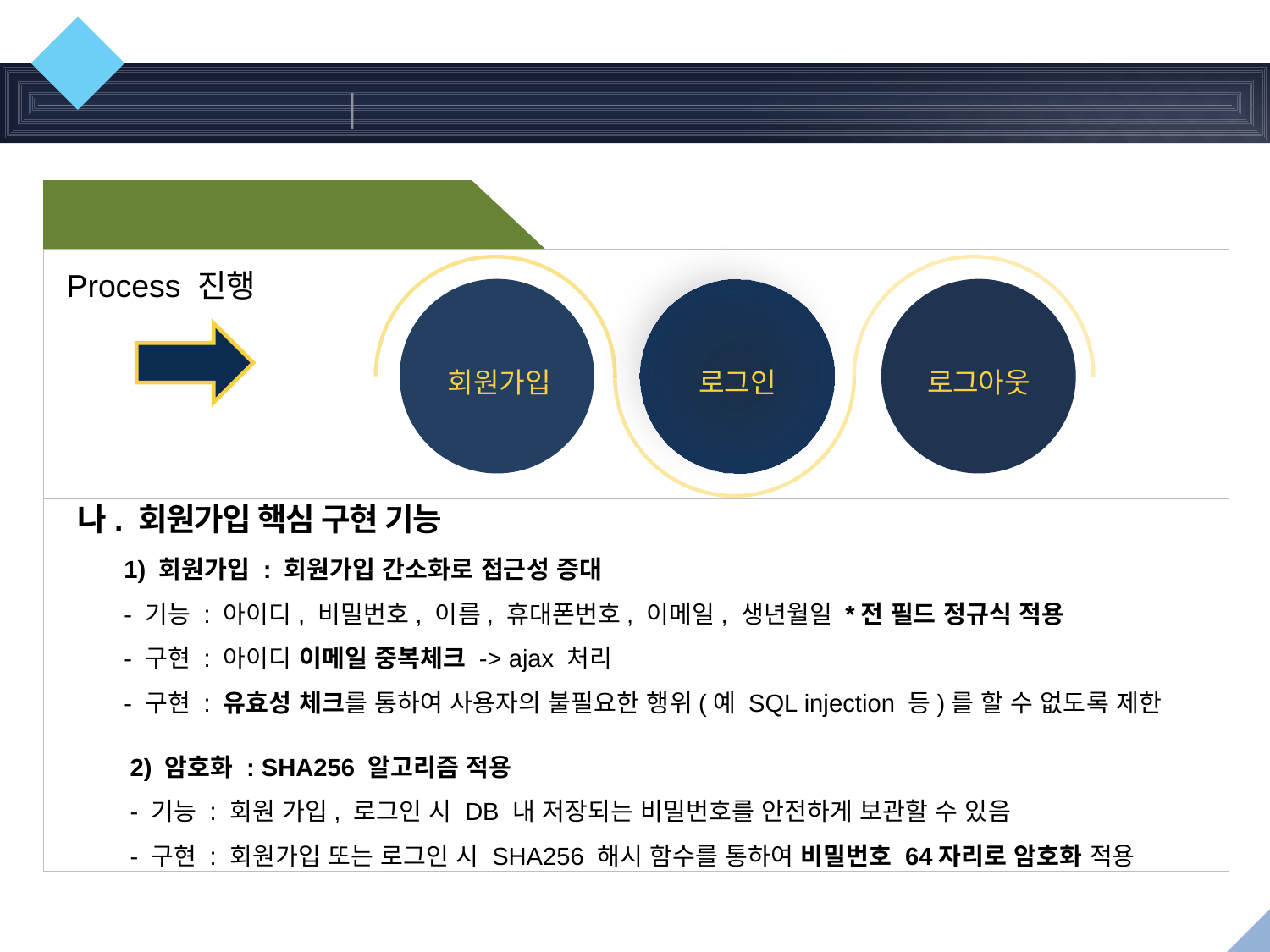

05
주요기능
Web Application

0.공통 기능

1
회원가입

2
로그인

3
로그아웃
Process 진행

나. 회원가입 핵심 구현 기능
1) 회원가입 : 회원가입 간소화로 접근성 증대
- 기능 : 아이디, 비밀번호, 이름, 휴대폰번호, 이메일, 생년월일 *전 필드 정규식 적용
- 구현 : 아이디 이메일 중복체크 -> ajax 처리
- 구현 : 유효성 체크를 통하여 사용자의 불필요한 행위(예 SQL injection 등)를 할 수 없도록 제한
2) 암호화 : SHA256 알고리즘 적용
- 기능 : 회원 가입, 로그인 시 DB 내 저장되는 비밀번호를 안전하게 보관할 수 있음
- 구현 : 회원가입 또는 로그인 시 SHA256 해시 함수를 통하여 비밀번호 64자리로 암호화 적용